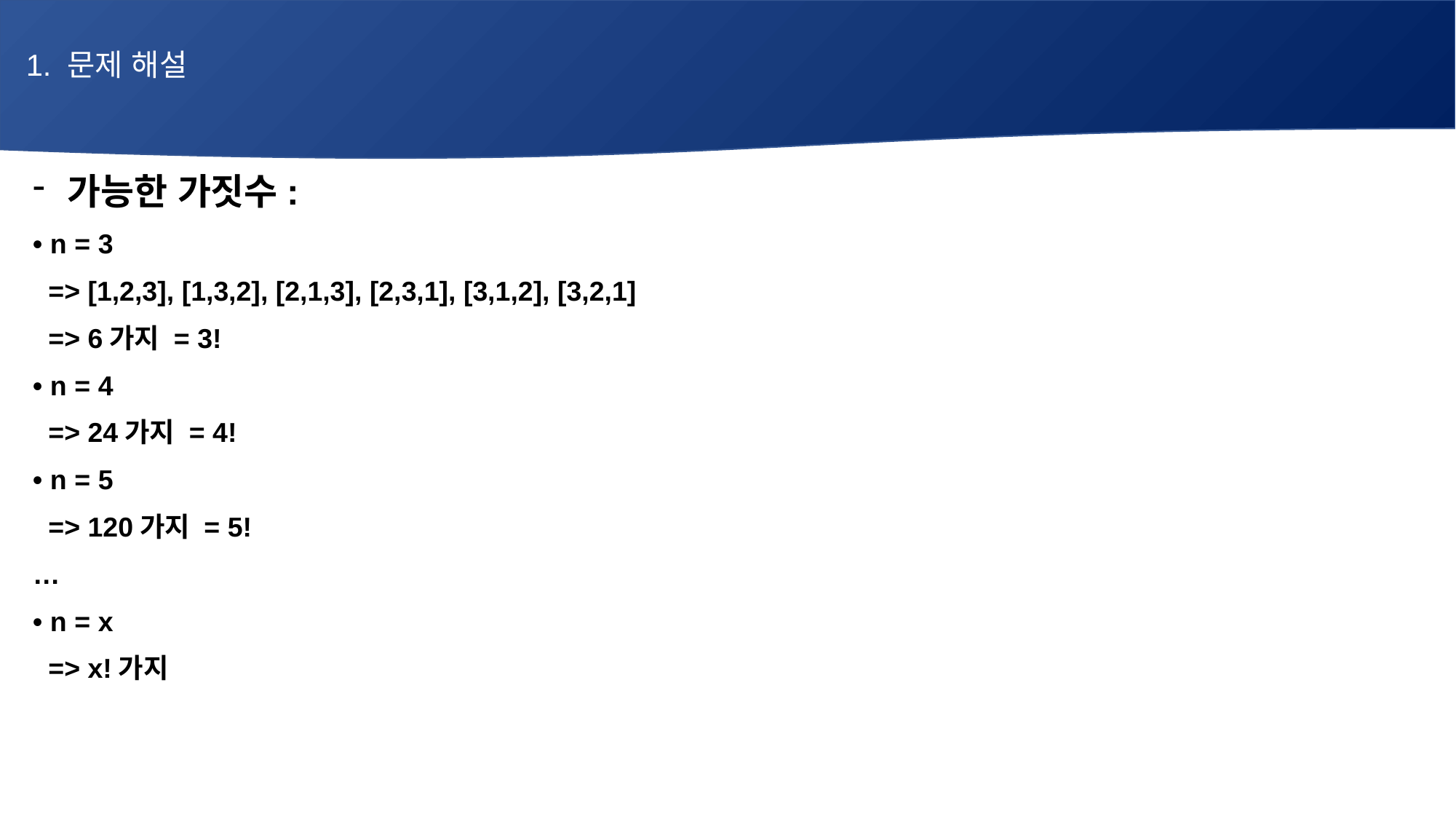

1. 문제 해설
가능한 가짓수:
• n = 3
  => [1,2,3], [1,3,2], [2,1,3], [2,3,1], [3,1,2], [3,2,1]
  => 6가지 = 3!
• n = 4
  => 24가지 = 4!
• n = 5
  => 120가지 = 5!
…
• n = x
  => x!가지